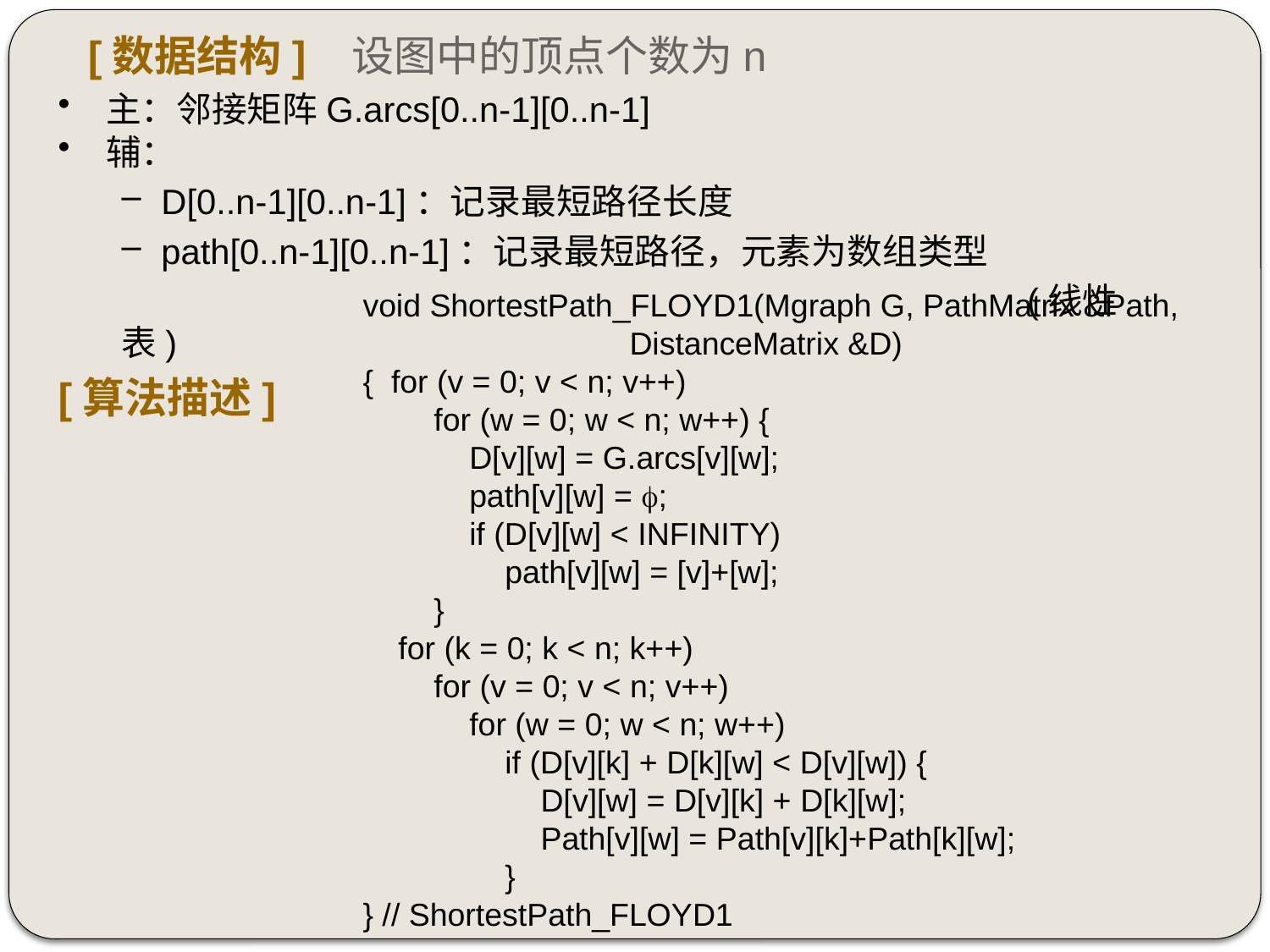

# [数据结构]   设图中的顶点个数为n
主：邻接矩阵G.arcs[0..n-1][0..n-1]
辅：
D[0..n-1][0..n-1]：记录最短路径长度
path[0..n-1][0..n-1]：记录最短路径，元素为数组类型
                                                                                             (线性表)
[算法描述]

void ShortestPath_FLOYD1(Mgraph G, PathMatrix &Path,
                              DistanceMatrix &D)
{  for (v = 0; v < n; v++)
        for (w = 0; w < n; w++) {
            D[v][w] = G.arcs[v][w];
            path[v][w] = φ;
            if (D[v][w] < INFINITY)
                path[v][w] = [v]+[w];
        }
    for (k = 0; k < n; k++)
        for (v = 0; v < n; v++)
            for (w = 0; w < n; w++)
                if (D[v][k] + D[k][w] < D[v][w]) {
                    D[v][w] = D[v][k] + D[k][w];
                    Path[v][w] = Path[v][k]+Path[k][w];
                }
} // ShortestPath_FLOYD1